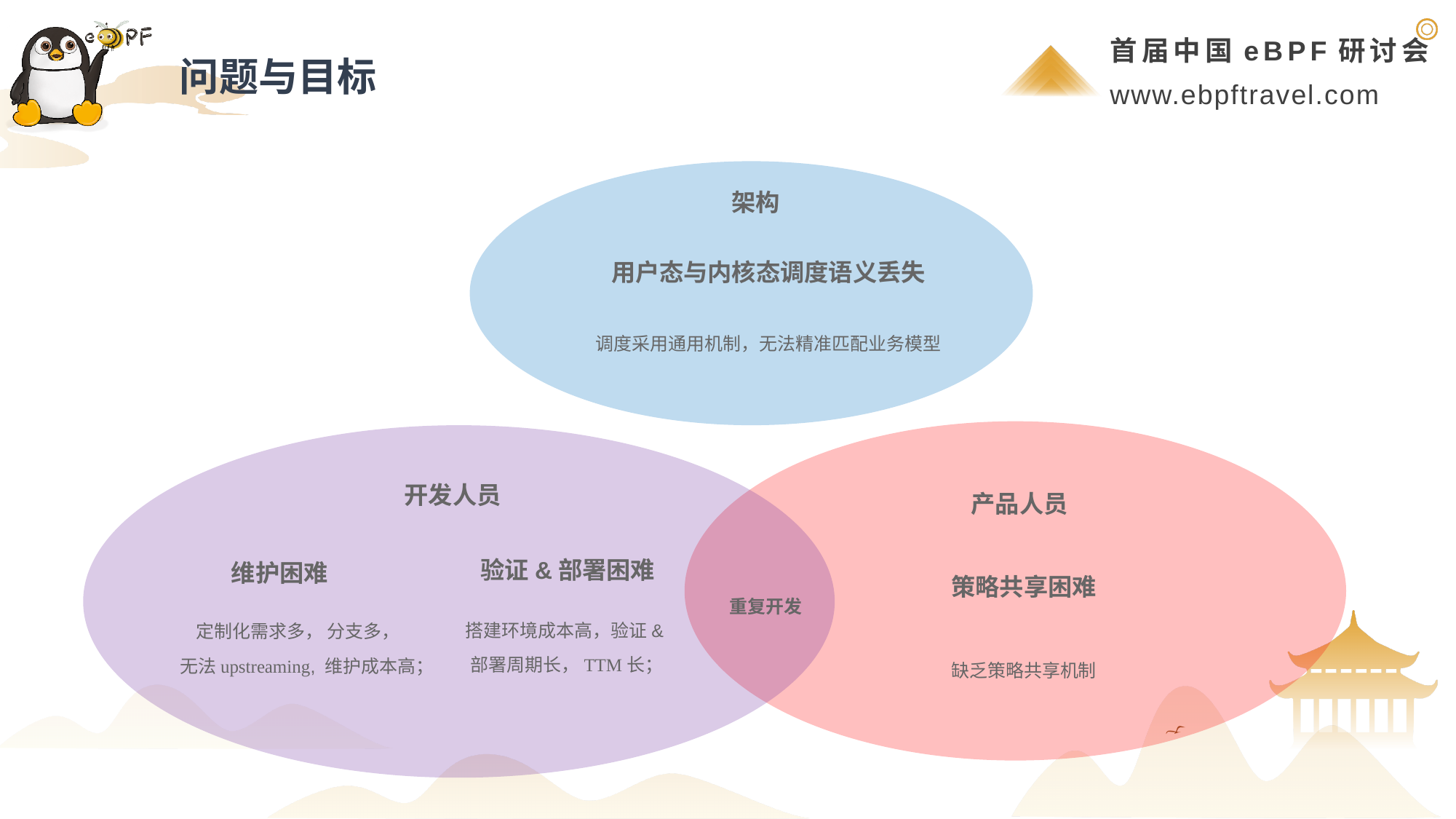

问题与目标

架构
用户态与内核态调度语义丢失
调度采用通用机制，无法精准匹配业务模型

开发人员
产品人员
验证&部署困难
维护困难
策略共享困难
重复开发
搭建环境成本高，验证&部署周期长，TTM长；
定制化需求多， 分支多，
无法upstreaming, 维护成本高；
缺乏策略共享机制